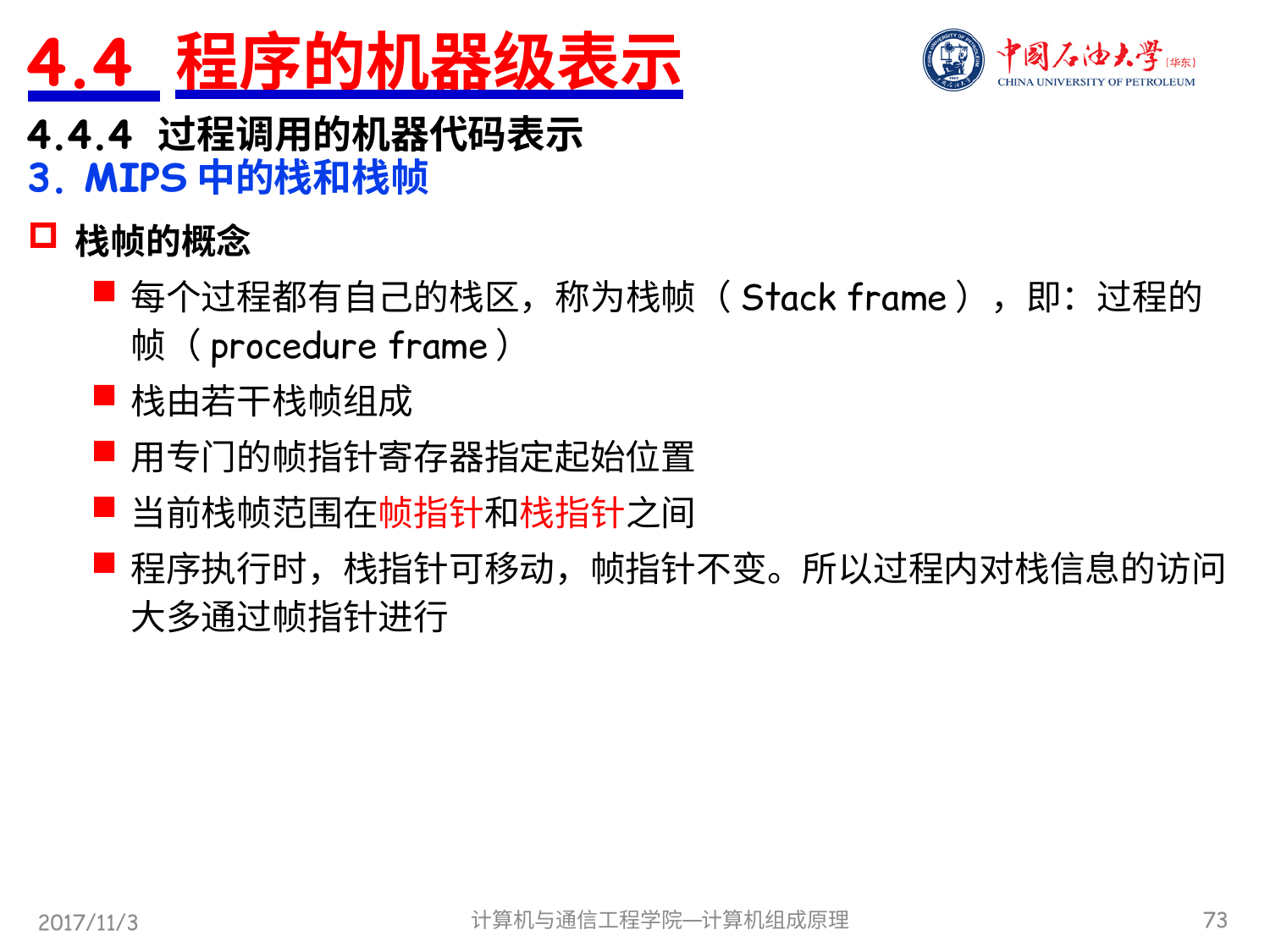

# 4.4 程序的机器级表示
4.4.4 过程调用的机器代码表示

3. MIPS中的栈和栈帧
栈帧的概念
每个过程都有自己的栈区，称为栈帧（Stack frame），即：过程的帧（procedure frame）
栈由若干栈帧组成
用专门的帧指针寄存器指定起始位置
当前栈帧范围在帧指针和栈指针之间
程序执行时，栈指针可移动，帧指针不变。所以过程内对栈信息的访问大多通过帧指针进行
计算机与通信工程学院—计算机组成原理
73
2017/11/3